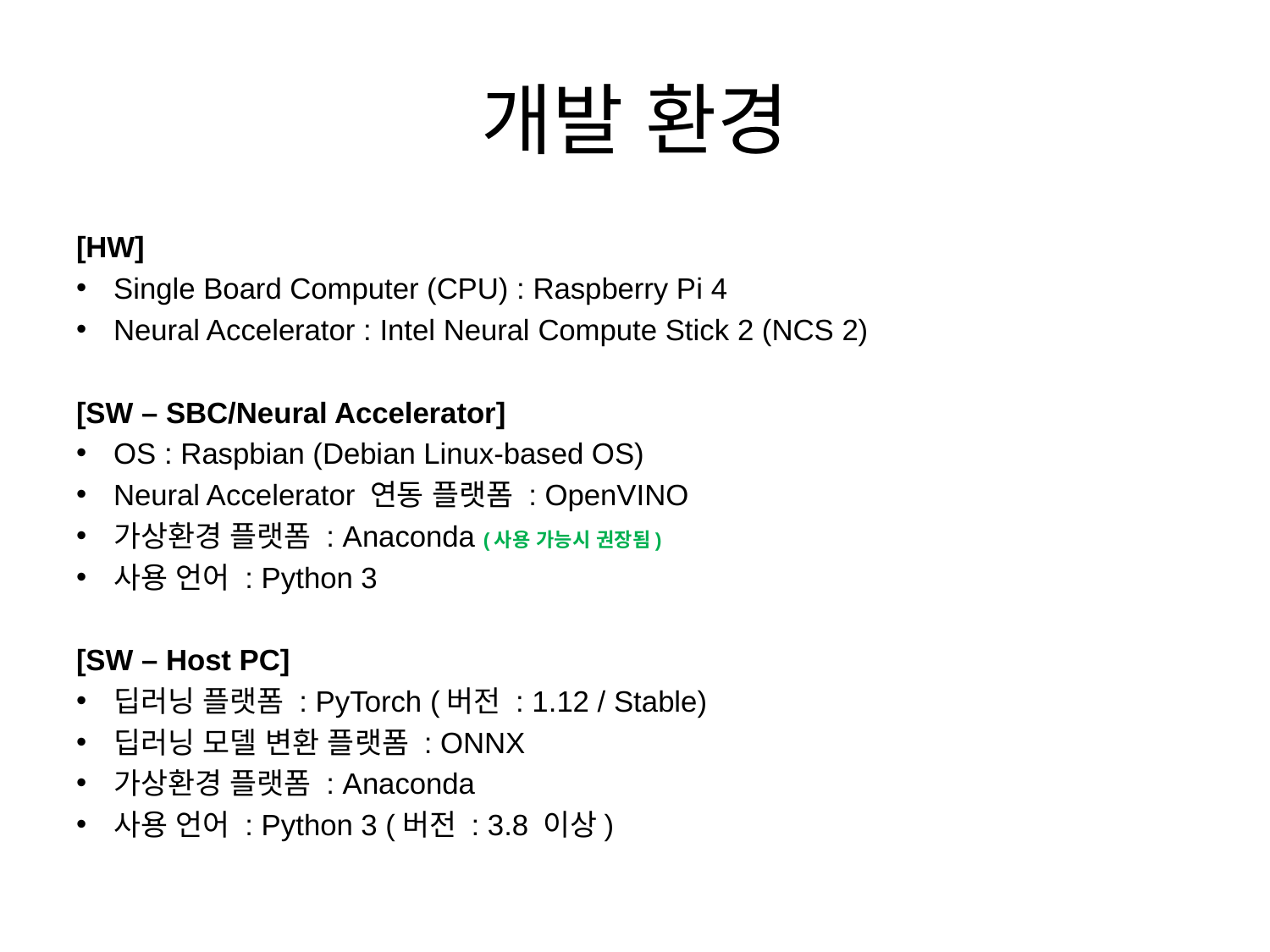

# 개발 환경
[HW]
Single Board Computer (CPU) : Raspberry Pi 4
Neural Accelerator : Intel Neural Compute Stick 2 (NCS 2)

[SW – SBC/Neural Accelerator]
OS : Raspbian (Debian Linux-based OS)
Neural Accelerator 연동 플랫폼 : OpenVINO
가상환경 플랫폼 : Anaconda (사용 가능시 권장됨)
사용 언어 : Python 3

[SW – Host PC]
딥러닝 플랫폼 : PyTorch (버전 : 1.12 / Stable)
딥러닝 모델 변환 플랫폼 : ONNX
가상환경 플랫폼 : Anaconda
사용 언어 : Python 3 (버전 : 3.8 이상)